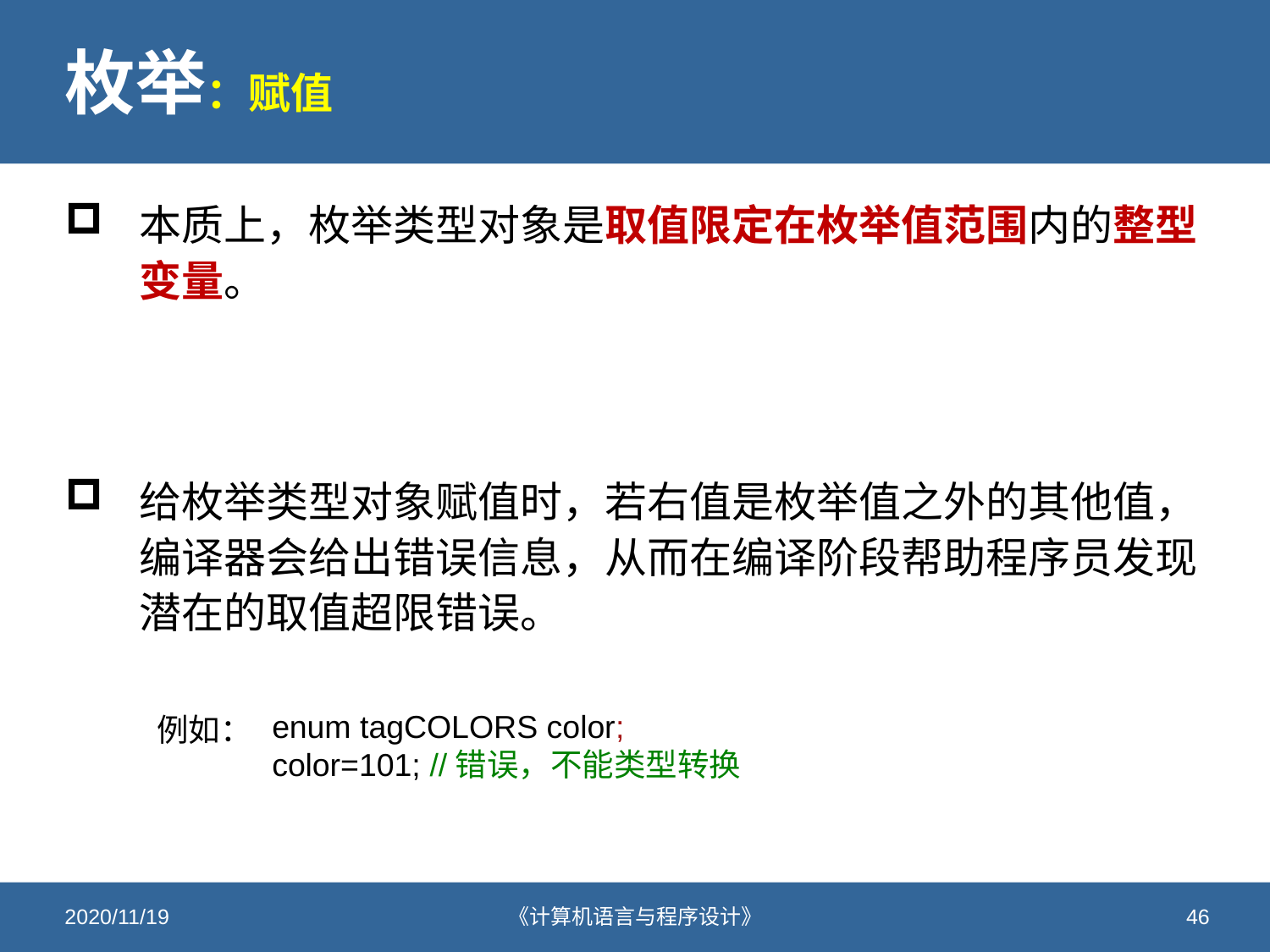

# 枚举：赋值
本质上，枚举类型对象是取值限定在枚举值范围内的整型变量。

给枚举类型对象赋值时，若右值是枚举值之外的其他值，编译器会给出错误信息，从而在编译阶段帮助程序员发现潜在的取值超限错误。
enum tagCOLORS color;
color=101; //错误，不能类型转换
例如：
2020/11/19
《计算机语言与程序设计》
46